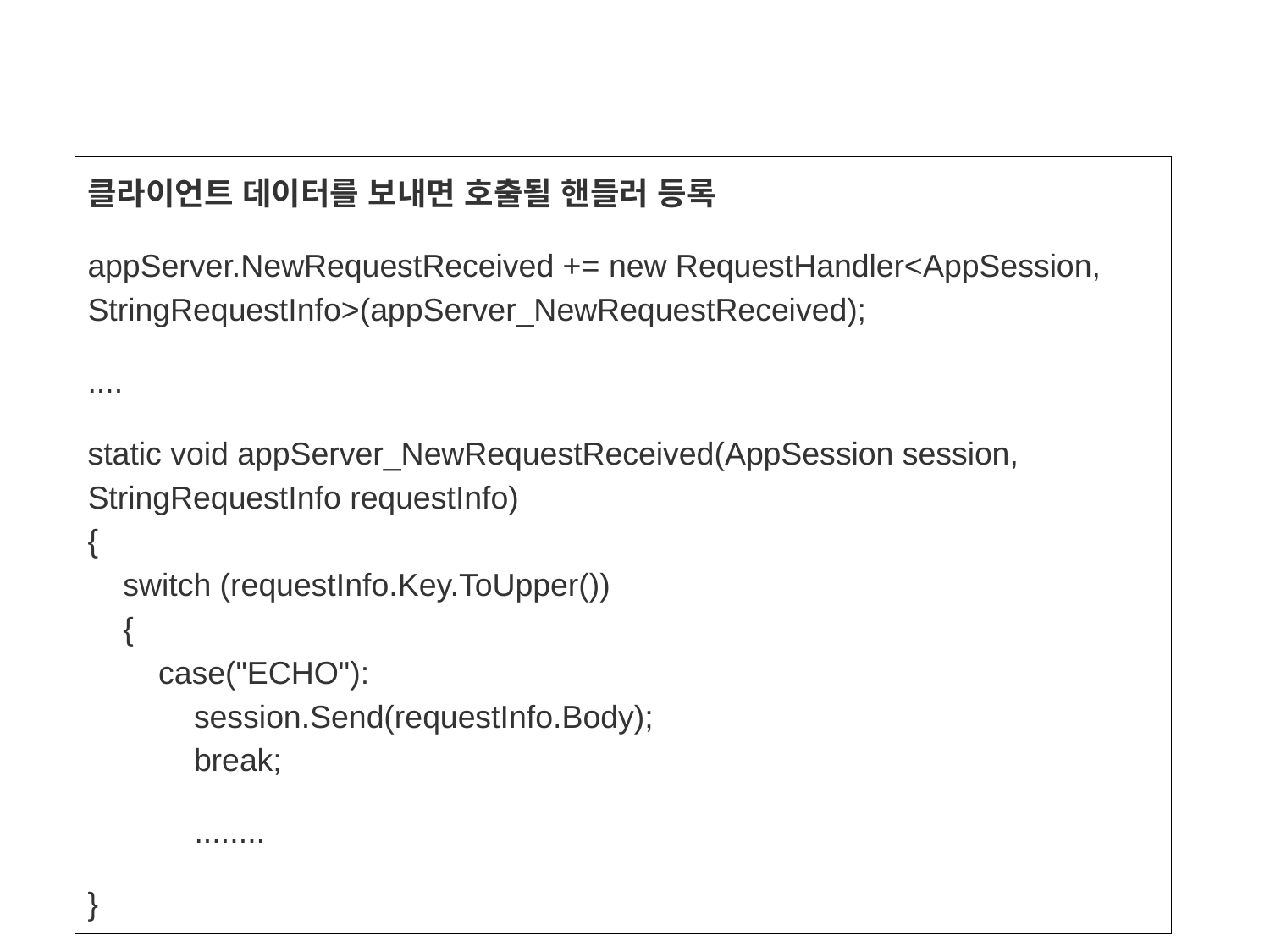

클라이언트 데이터를 보내면 호출될 핸들러 등록
appServer.NewRequestReceived += new RequestHandler<AppSession, StringRequestInfo>(appServer_NewRequestReceived);
....
static void appServer_NewRequestReceived(AppSession session, StringRequestInfo requestInfo)
{
    switch (requestInfo.Key.ToUpper())
    {
        case("ECHO"):
            session.Send(requestInfo.Body);
            break;
            ........
}